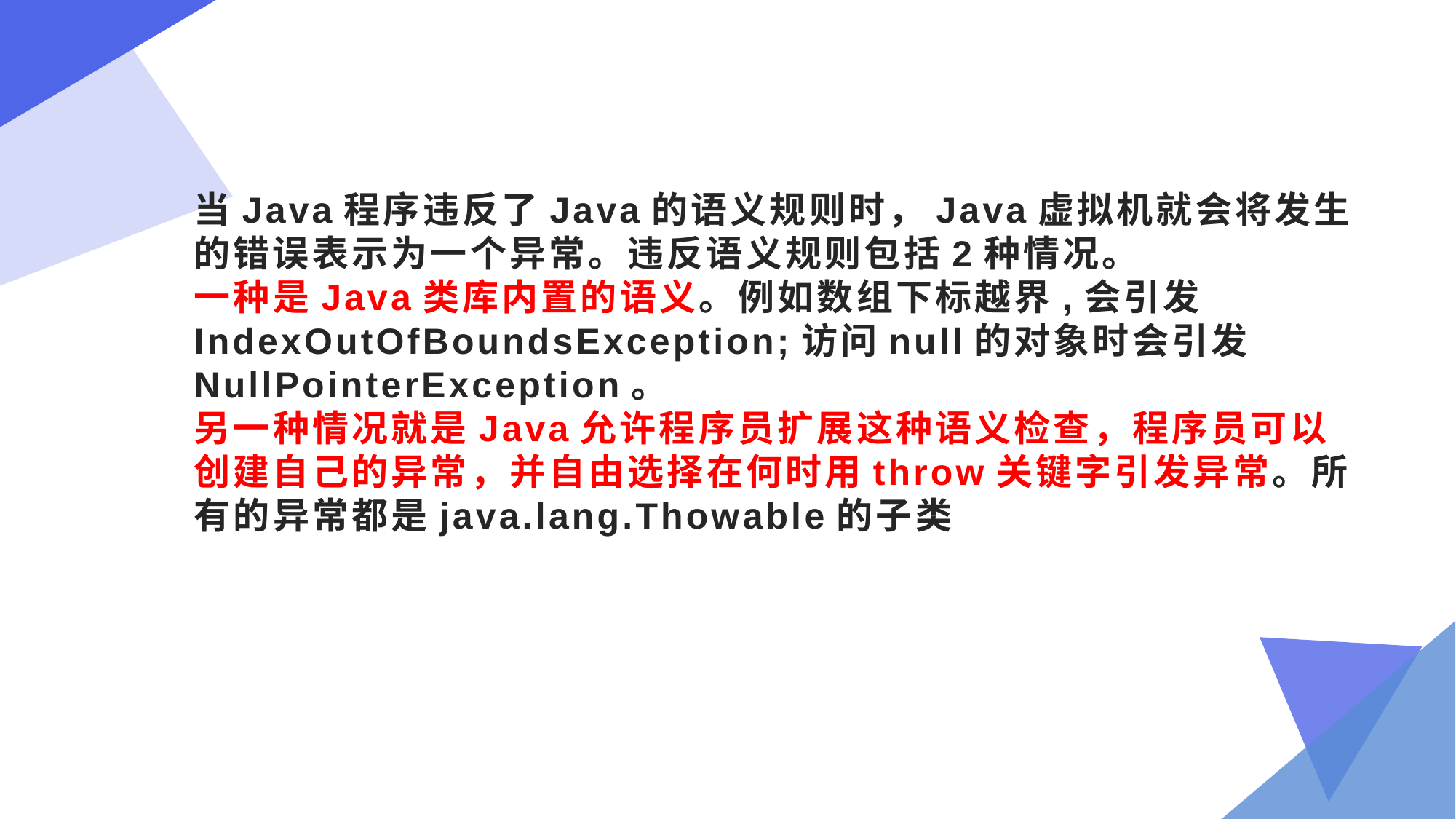

# 当Java程序违反了Java的语义规则时，Java虚拟机就会将发生的错误表示为一个异常。违反语义规则包括2种情况。 一种是Java类库内置的语义。例如数组下标越界,会引发IndexOutOfBoundsException;访问null的对象时会引发NullPointerException。 另一种情况就是Java允许程序员扩展这种语义检查，程序员可以创建自己的异常，并自由选择在何时用throw关键字引发异常。所有的异常都是java.lang.Thowable的子类